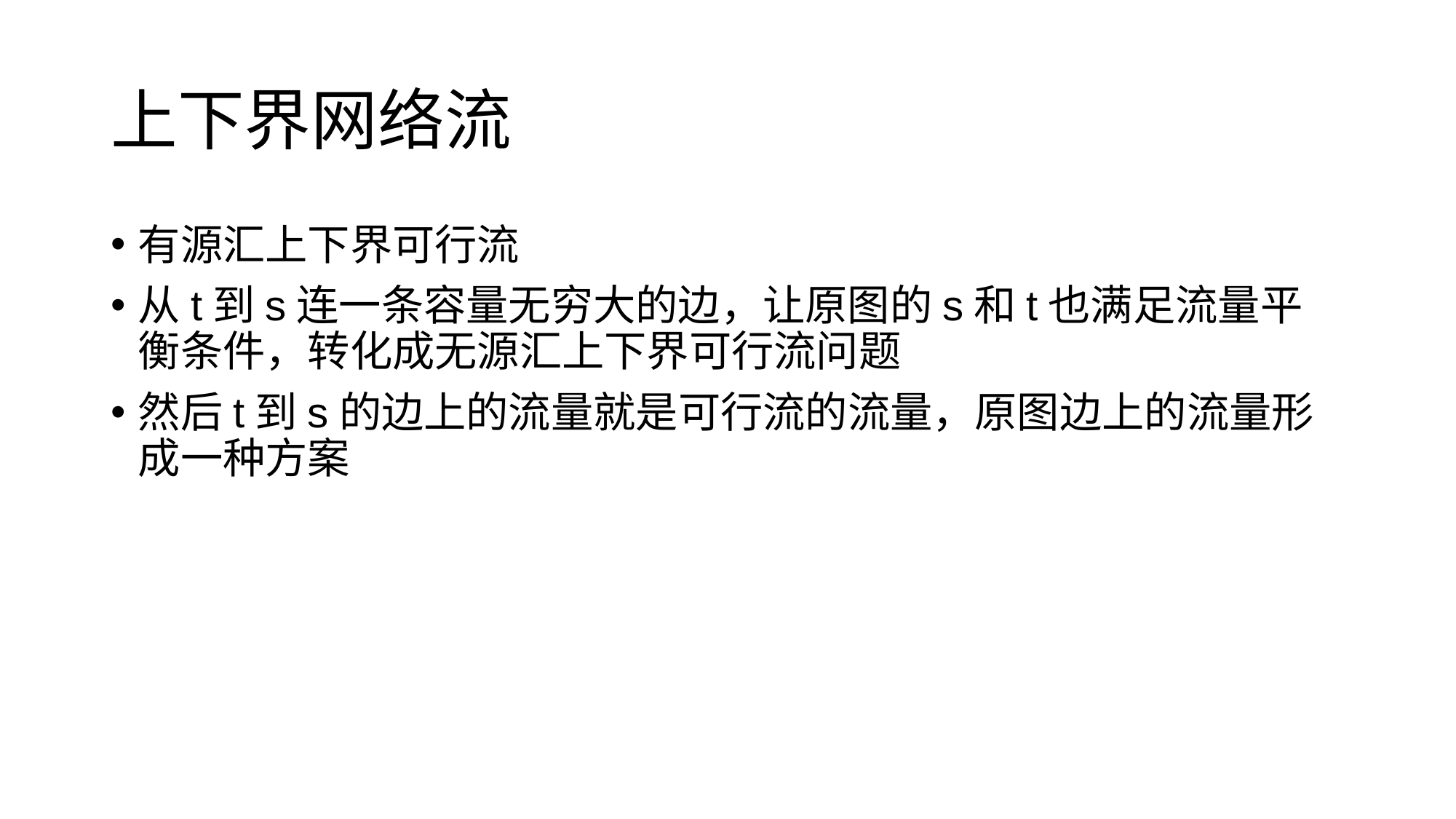

# 上下界网络流
有源汇上下界可行流
从t到s连一条容量无穷大的边，让原图的s和t也满足流量平衡条件，转化成无源汇上下界可行流问题
然后t到s的边上的流量就是可行流的流量，原图边上的流量形成一种方案